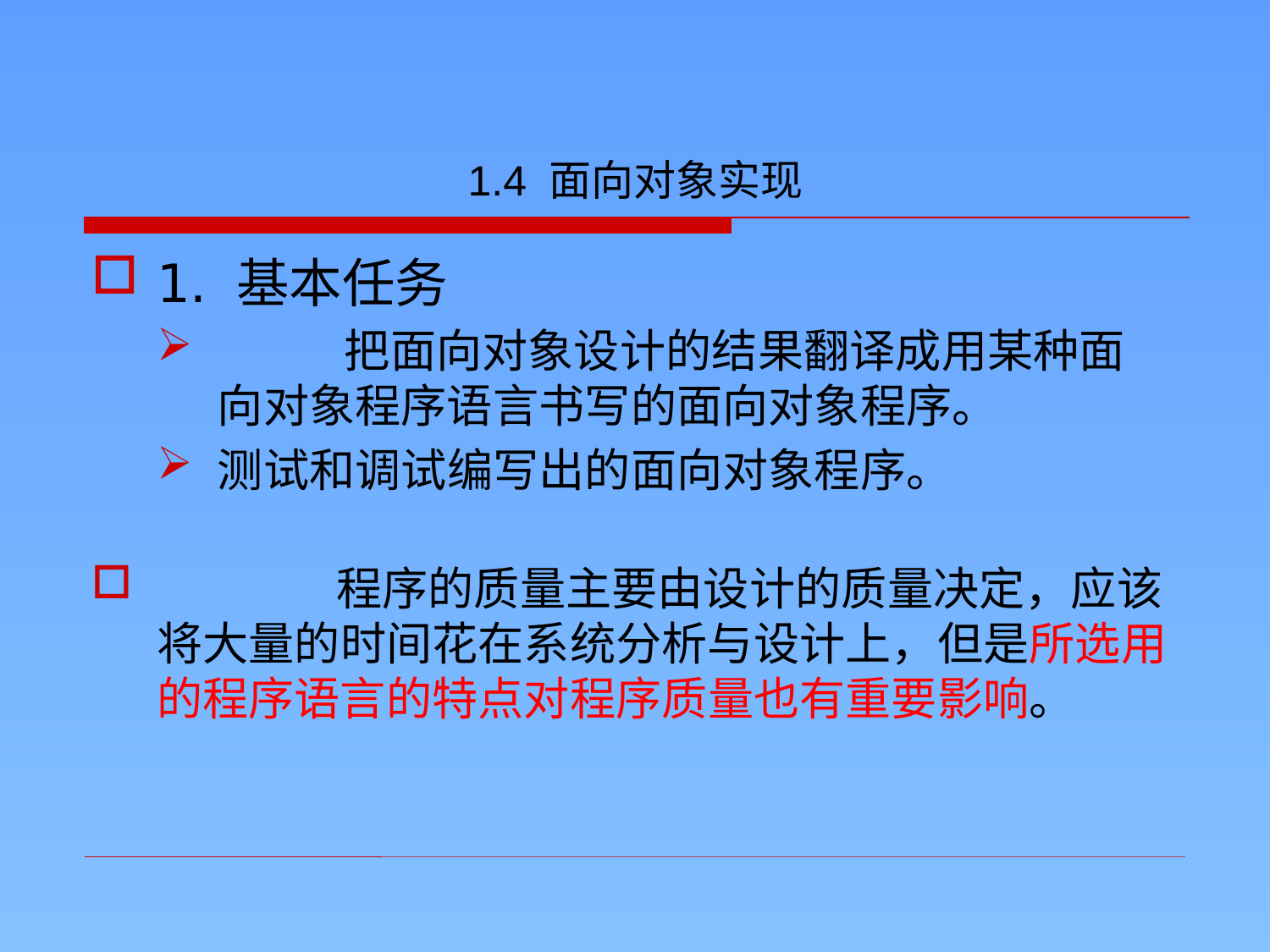

1.4 面向对象实现
1. 基本任务
	把面向对象设计的结果翻译成用某种面 向对象程序语言书写的面向对象程序。
测试和调试编写出的面向对象程序。

	    程序的质量主要由设计的质量决定，应该将大量的时间花在系统分析与设计上，但是所选用的程序语言的特点对程序质量也有重要影响。